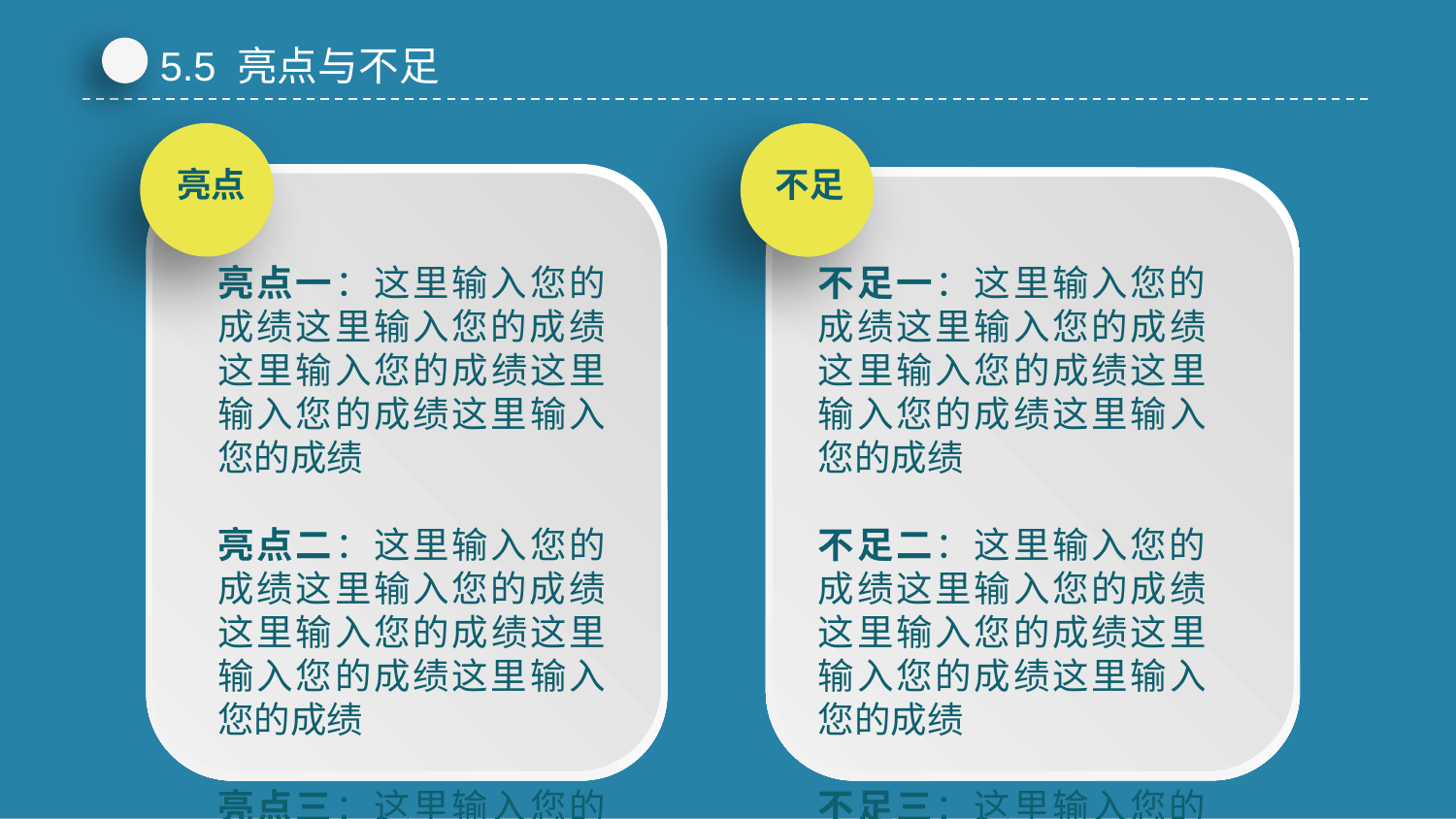

5.5 亮点与不足

亮点
不足

亮点一：这里输入您的成绩这里输入您的成绩这里输入您的成绩这里输入您的成绩这里输入您的成绩

亮点二：这里输入您的成绩这里输入您的成绩这里输入您的成绩这里输入您的成绩这里输入您的成绩

亮点三：这里输入您的成绩这里输入您的成绩这里输入您的成绩这里输入您的成绩这里输入您的成绩
不足一：这里输入您的成绩这里输入您的成绩这里输入您的成绩这里输入您的成绩这里输入您的成绩

不足二：这里输入您的成绩这里输入您的成绩这里输入您的成绩这里输入您的成绩这里输入您的成绩

不足三：这里输入您的成绩这里输入您的成绩这里输入您的成绩这里输入您的成绩这里输入您的成绩